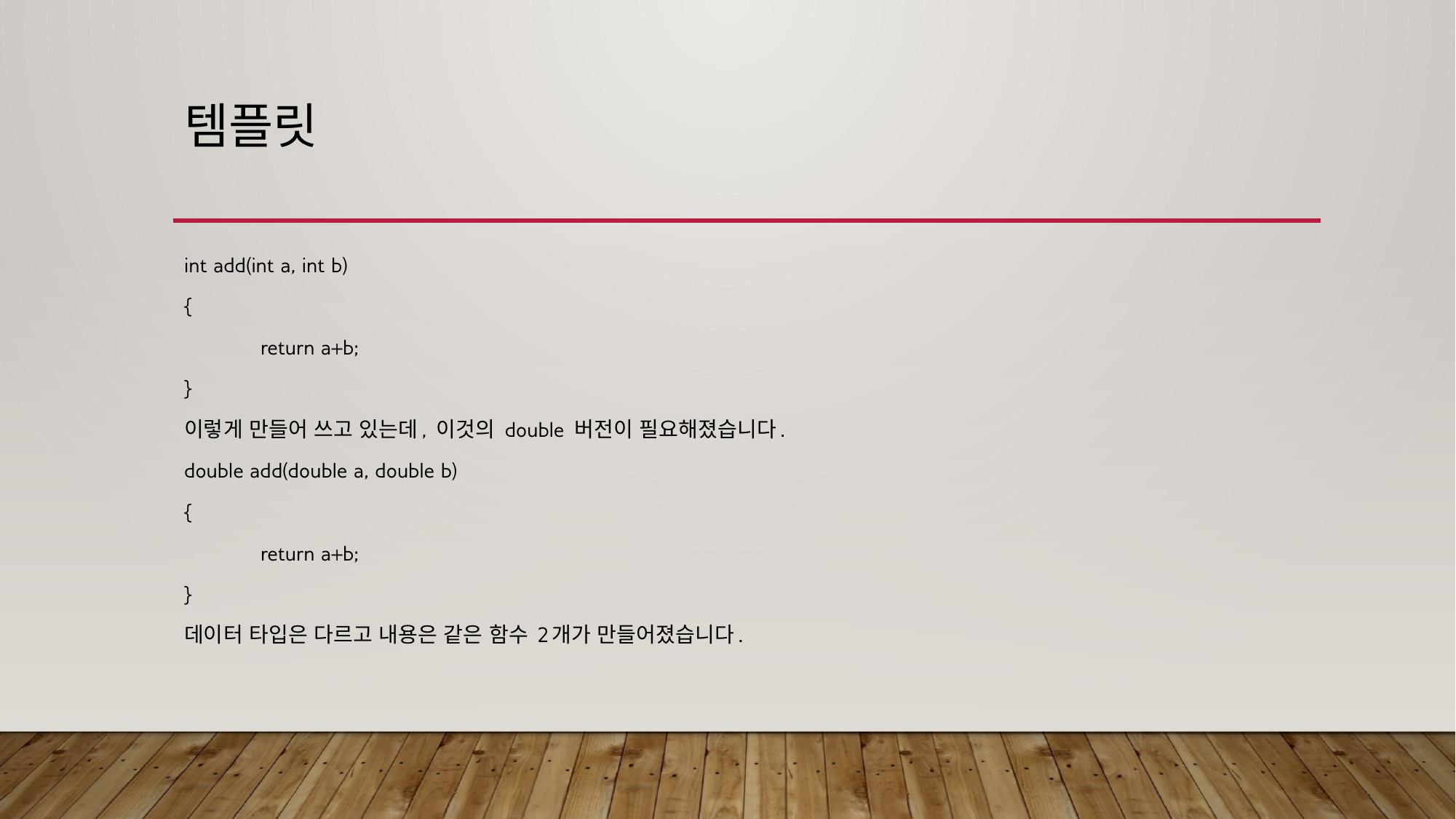

# 템플릿
int add(int a, int b)
{
	return a+b;
}
이렇게 만들어 쓰고 있는데, 이것의 double 버전이 필요해졌습니다.
double add(double a, double b)
{
	return a+b;
}
데이터 타입은 다르고 내용은 같은 함수 2개가 만들어졌습니다.